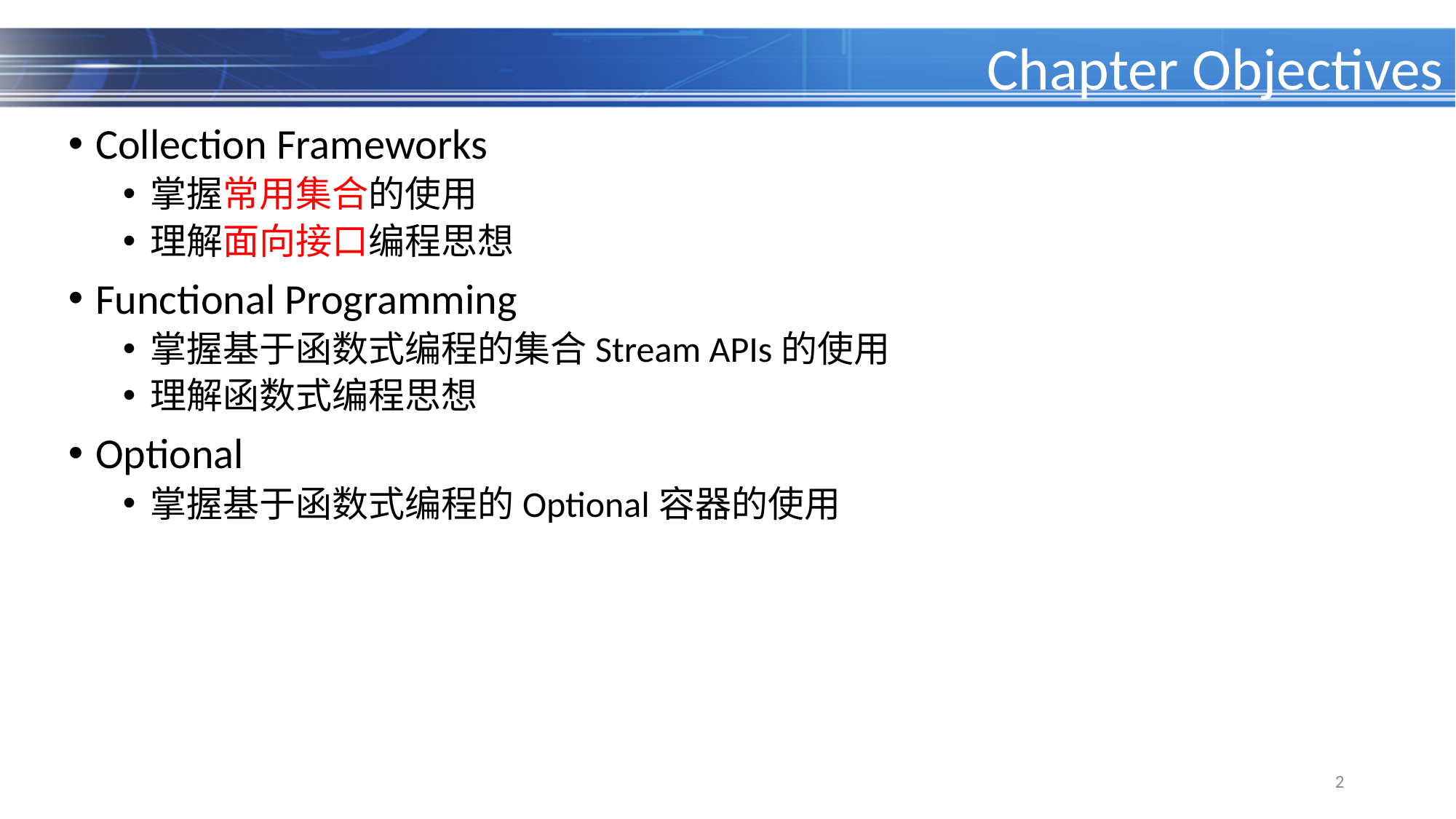

# Chapter Objectives
Collection Frameworks
掌握常用集合的使用
理解面向接口编程思想
Functional Programming
掌握基于函数式编程的集合Stream APIs的使用
理解函数式编程思想
Optional
掌握基于函数式编程的Optional容器的使用
2